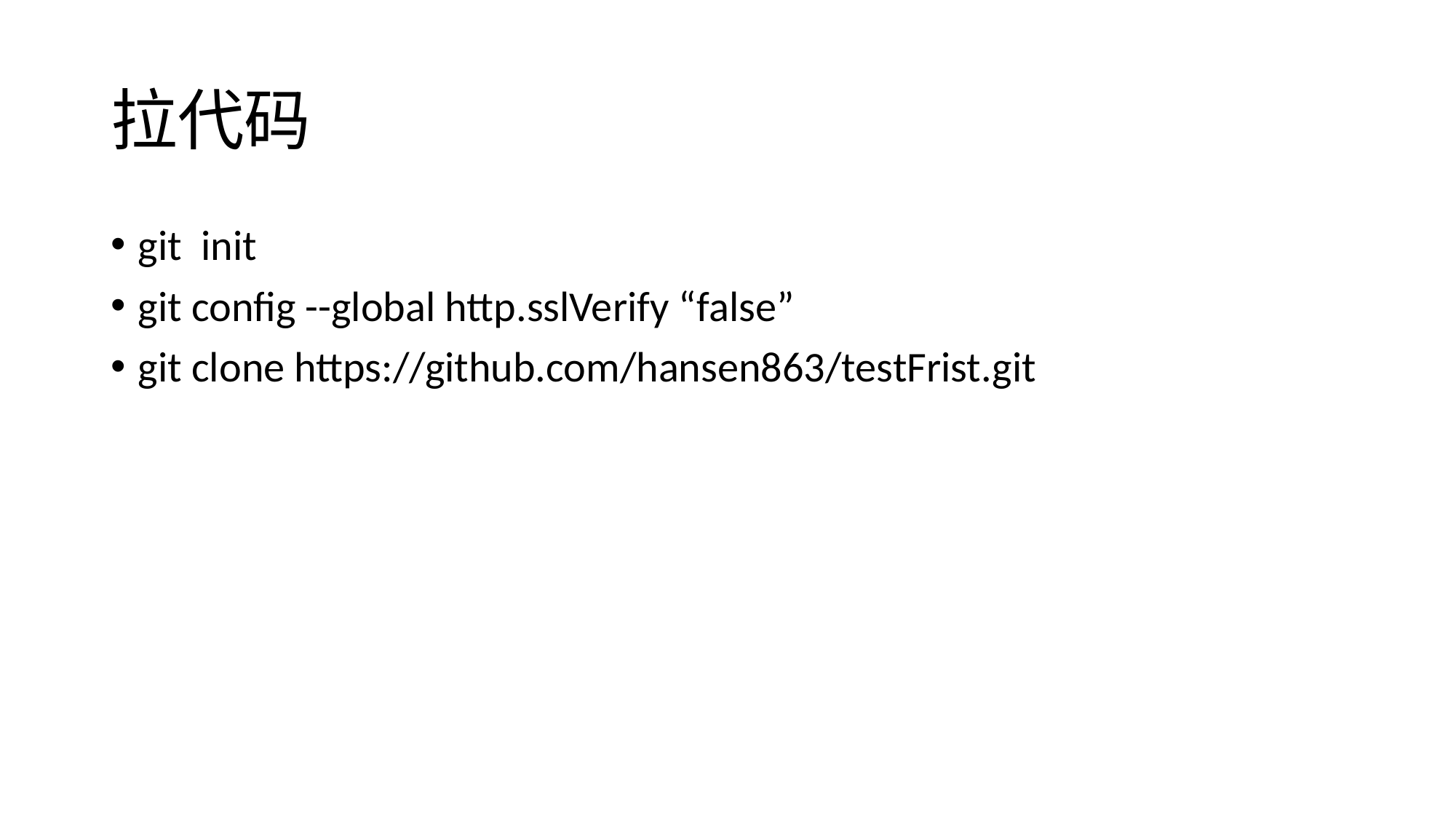

# 拉代码
git  init
git config --global http.sslVerify “false”
git clone https://github.com/hansen863/testFrist.git